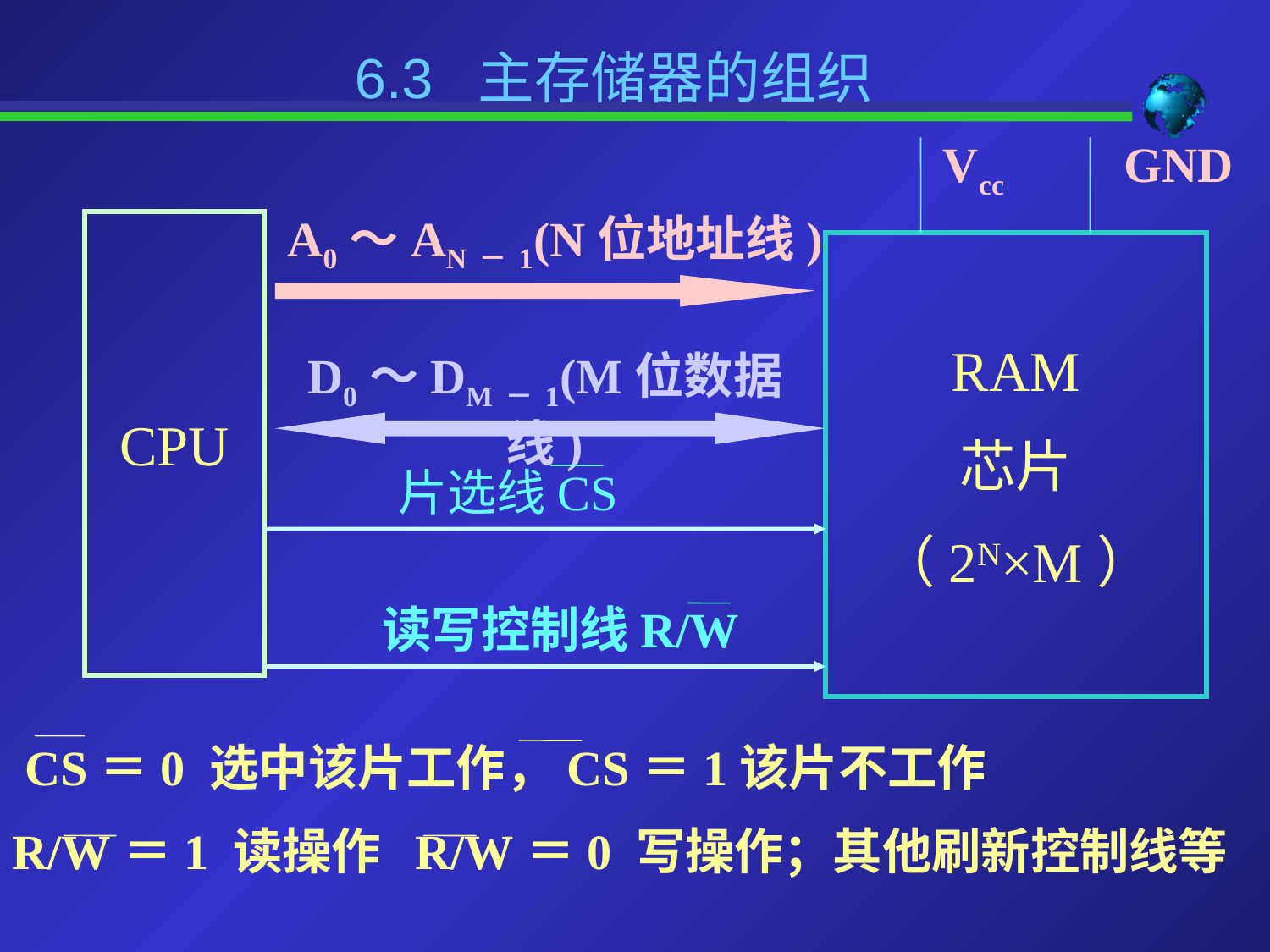

6.3  主存储器的组织
Vcc

A0～AN－1(N位地址线)

CPU

RAM
芯片
（2N×M）

D0～DM－1(M位数据线)

        片选线CS

读写控制线R/W

GND
 CS＝0 选中该片工作，CS＝1该片不工作
R/W＝1 读操作  R/W＝0 写操作；其他刷新控制线等

30